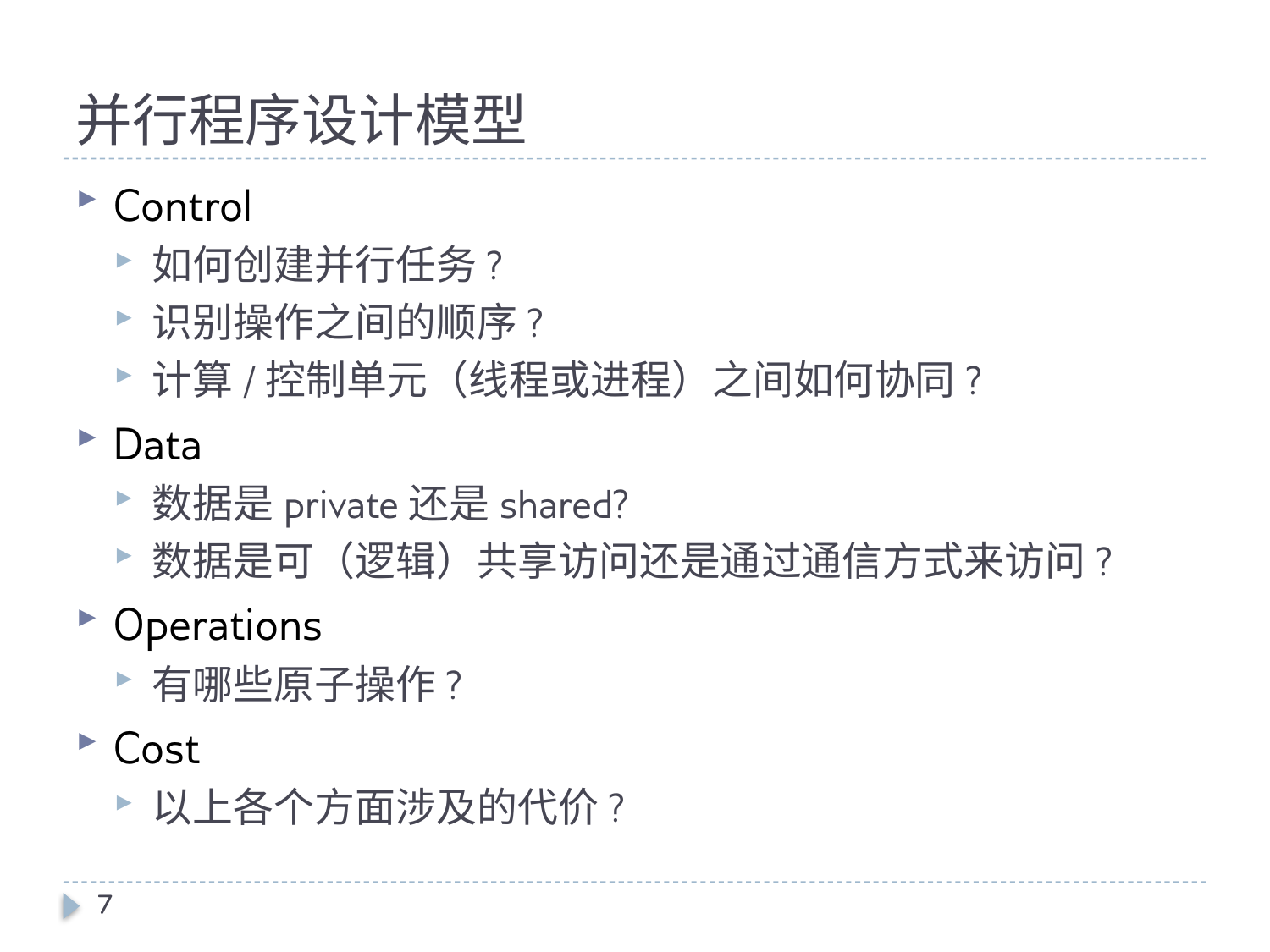

# 并行程序设计模型
Control
如何创建并行任务?
识别操作之间的顺序?
计算/控制单元（线程或进程）之间如何协同?
Data
数据是private还是shared?
数据是可（逻辑）共享访问还是通过通信方式来访问?
Operations
有哪些原子操作?
Cost
以上各个方面涉及的代价?

7